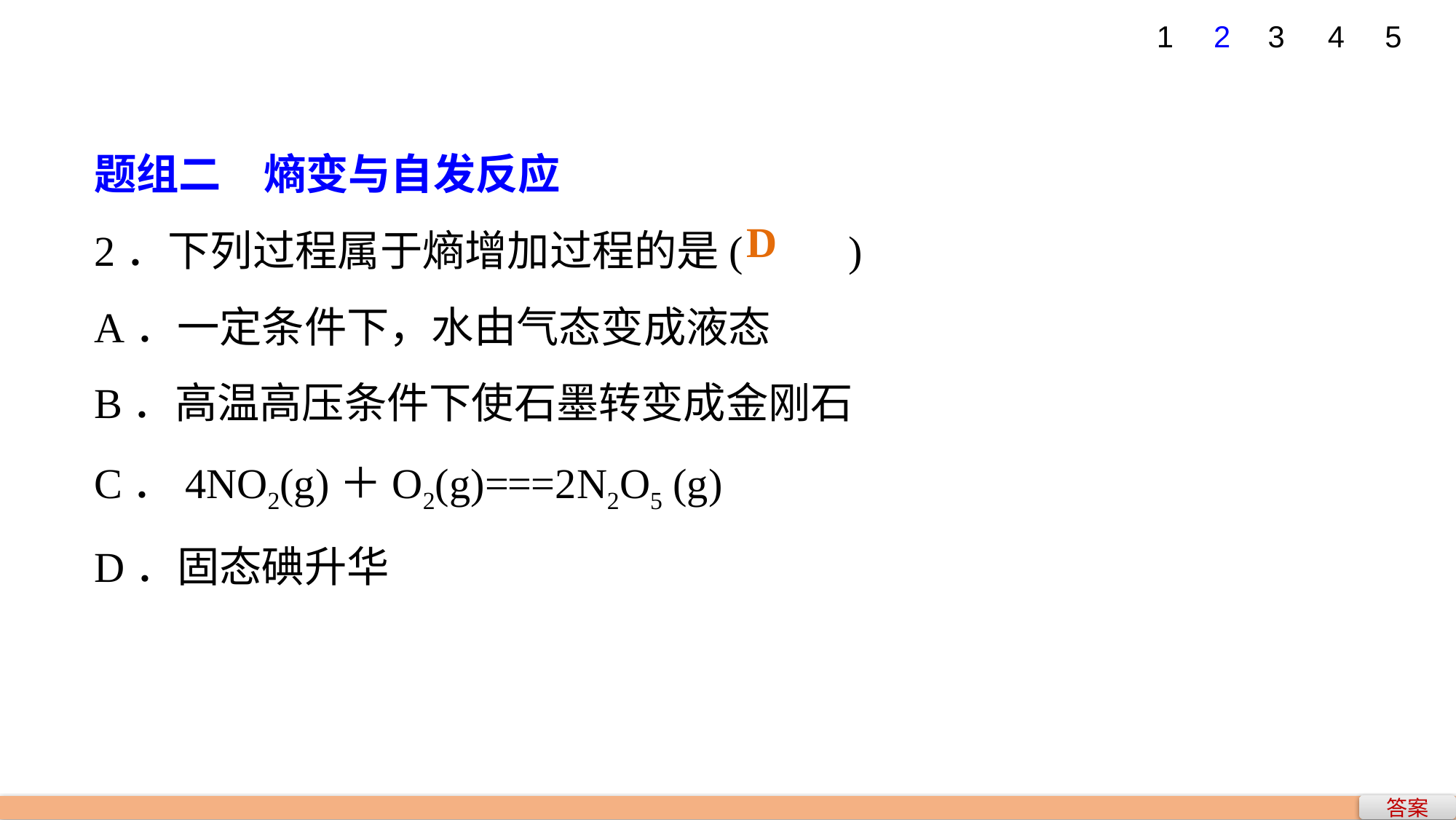

1
2
3
4
5
题组二　熵变与自发反应
2．下列过程属于熵增加过程的是(　　)
A．一定条件下，水由气态变成液态
B．高温高压条件下使石墨转变成金刚石
C．4NO2(g)＋O2(g)===2N2O5 (g)
D．固态碘升华
D
答案